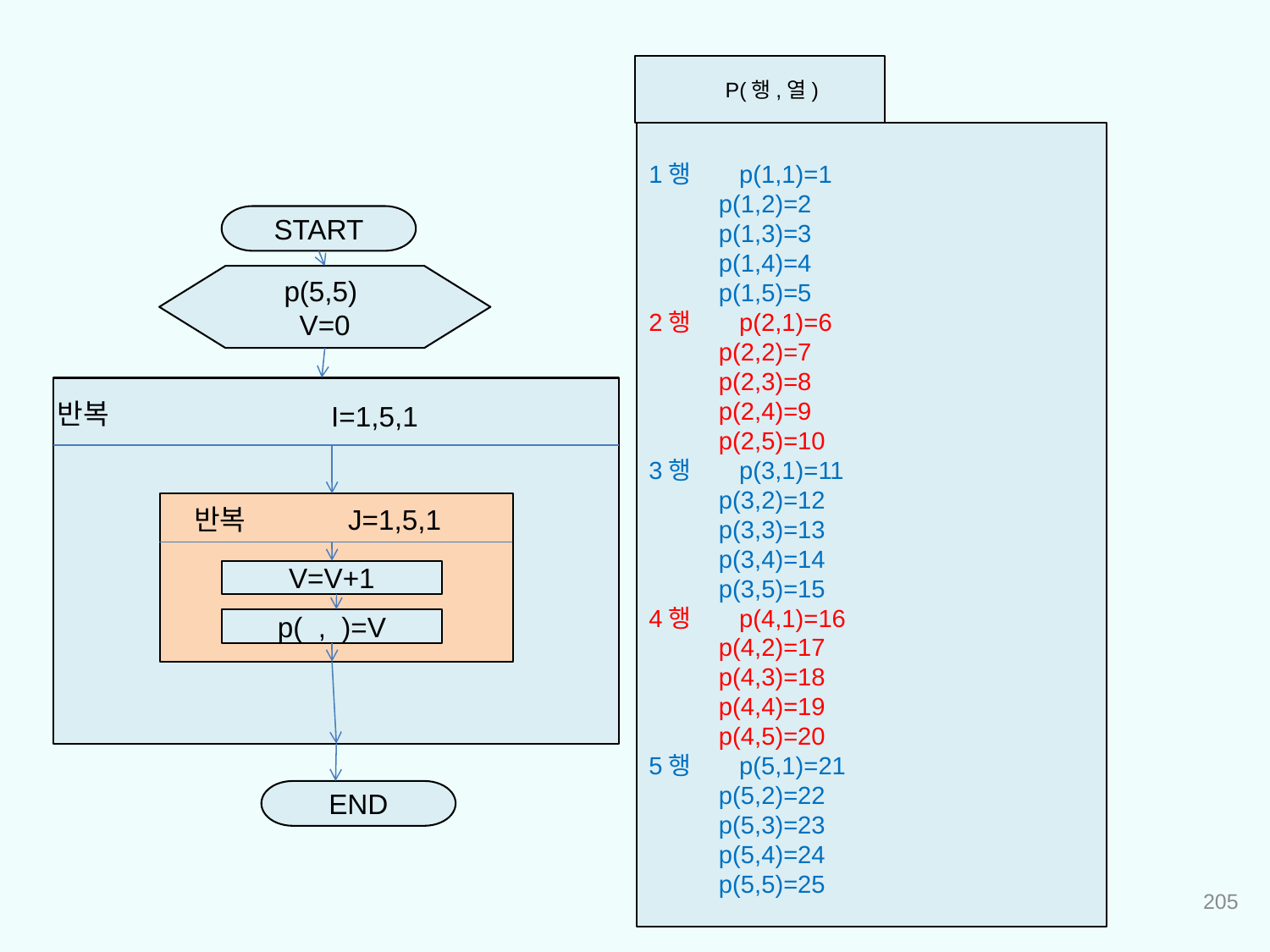

P(행,열)

1행      p(1,1)=1
          p(1,2)=2
          p(1,3)=3
          p(1,4)=4
          p(1,5)=5
2행      p(2,1)=6
          p(2,2)=7
          p(2,3)=8
          p(2,4)=9
          p(2,5)=10
3행      p(3,1)=11
          p(3,2)=12
          p(3,3)=13
          p(3,4)=14
          p(3,5)=15
4행      p(4,1)=16
          p(4,2)=17
          p(4,3)=18
          p(4,4)=19
          p(4,5)=20
5행      p(5,1)=21
          p(5,2)=22
          p(5,3)=23
          p(5,4)=24
          p(5,5)=25

START
p(5,5)
V=0

반복
I=1,5,1

반복
J=1,5,1
V=V+1
p(  ,  )=V
END
205